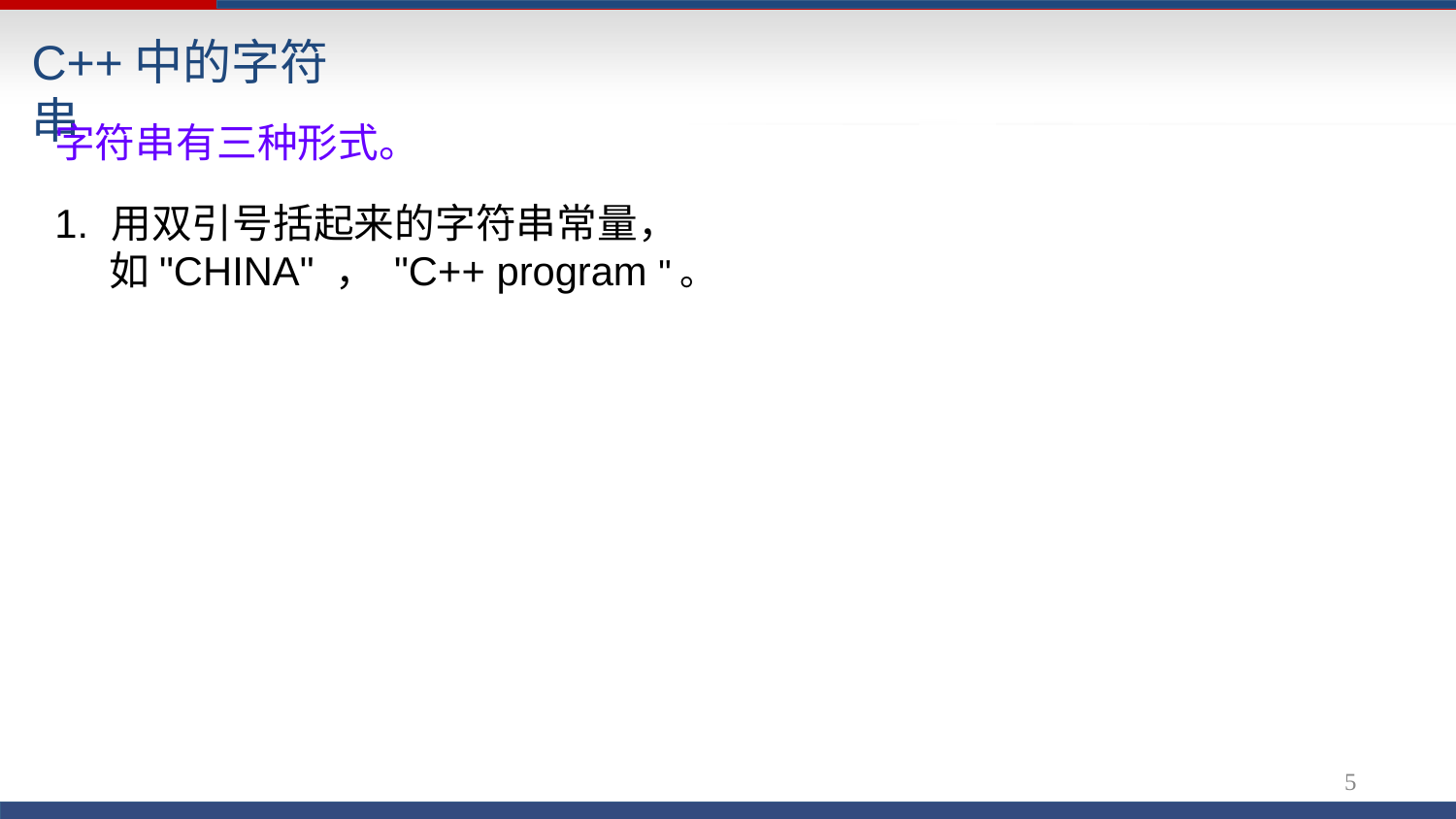

# C++中的字符串
字符串有三种形式。

1.	用双引号括起来的字符串常量，
如"CHINA" ， "C++ program "。
5